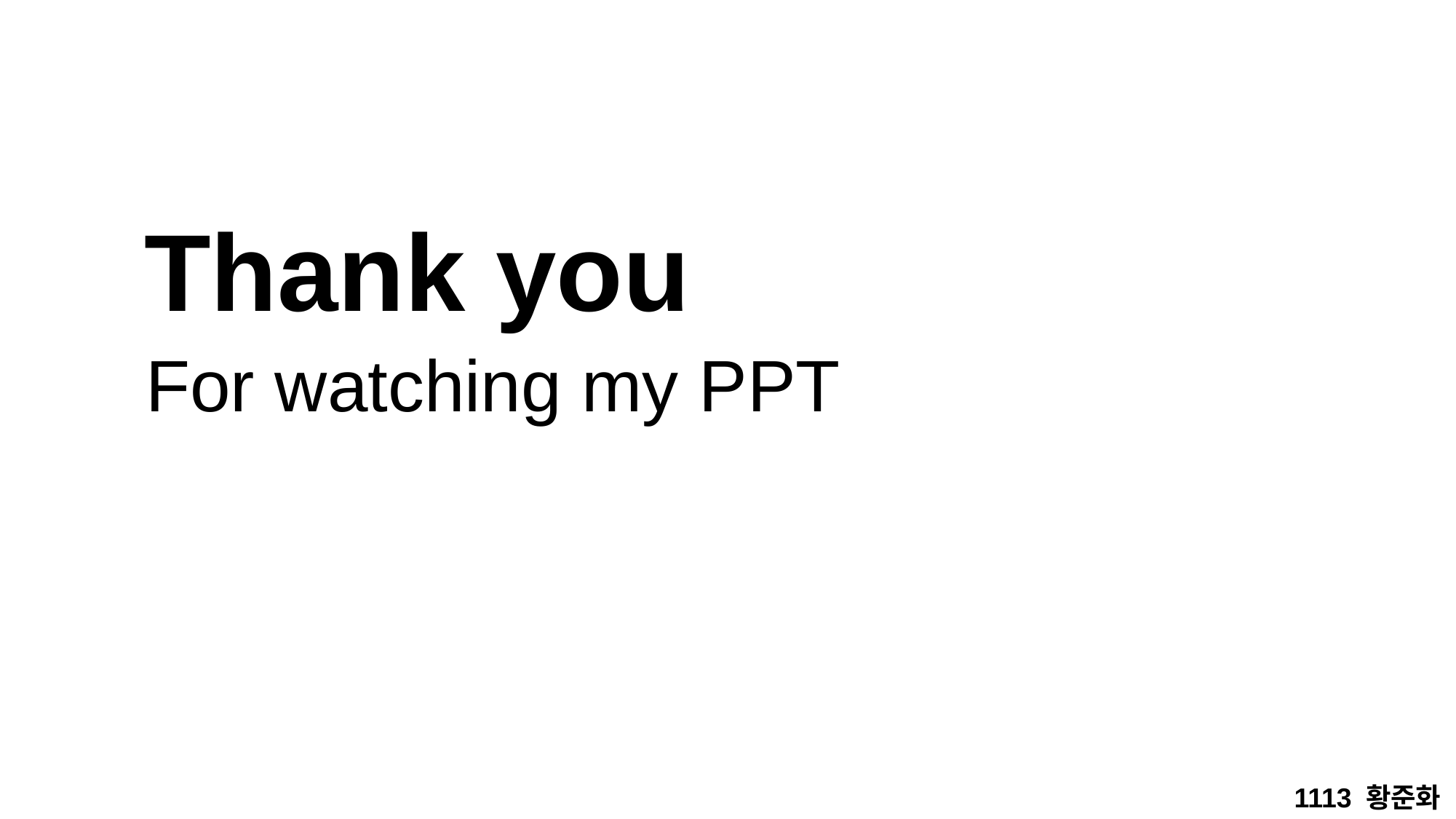

Thank you
For watching my PPT
1113 황준화